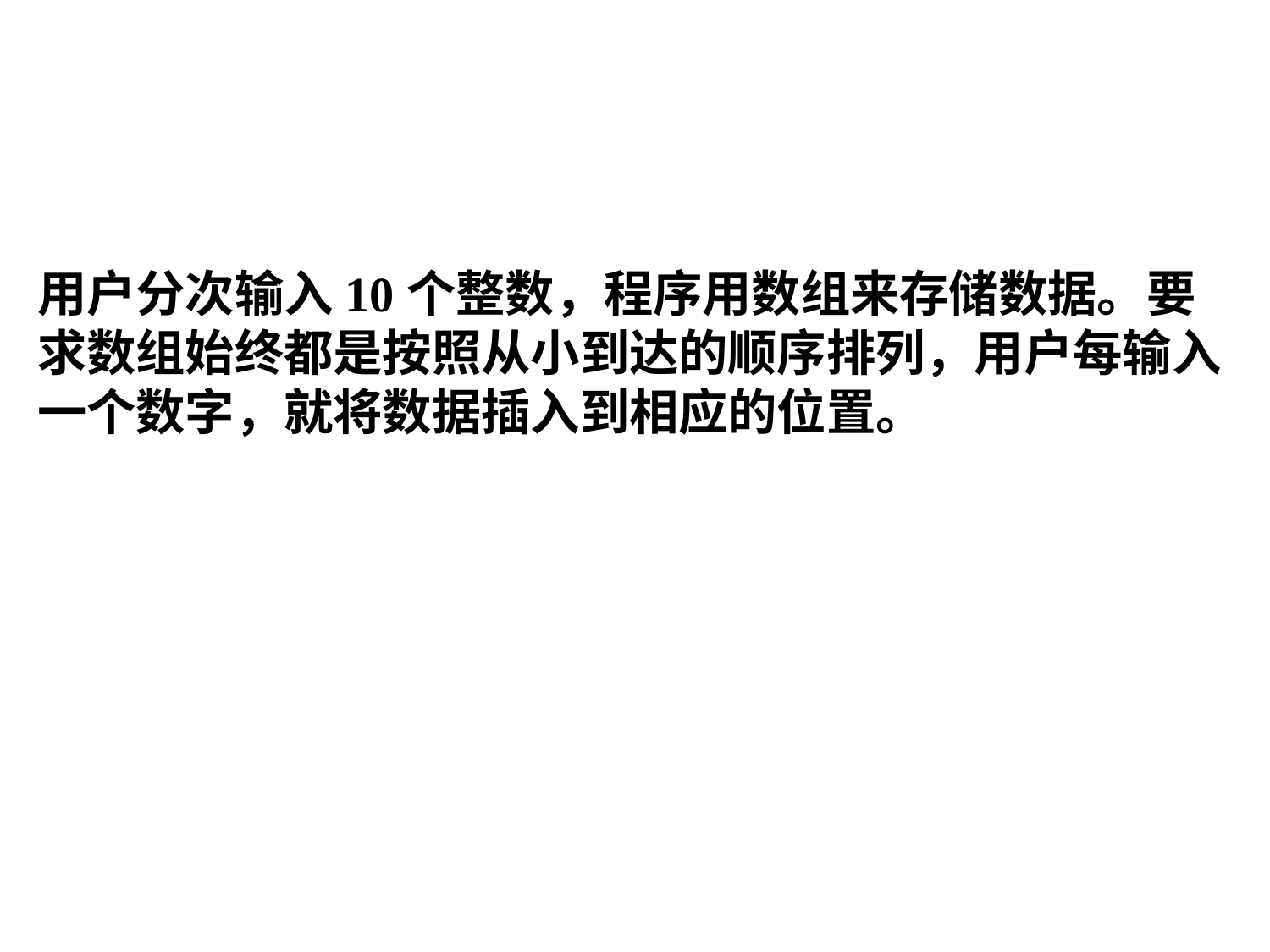

用户分次输入10个整数，程序用数组来存储数据。要求数组始终都是按照从小到达的顺序排列，用户每输入一个数字，就将数据插入到相应的位置。